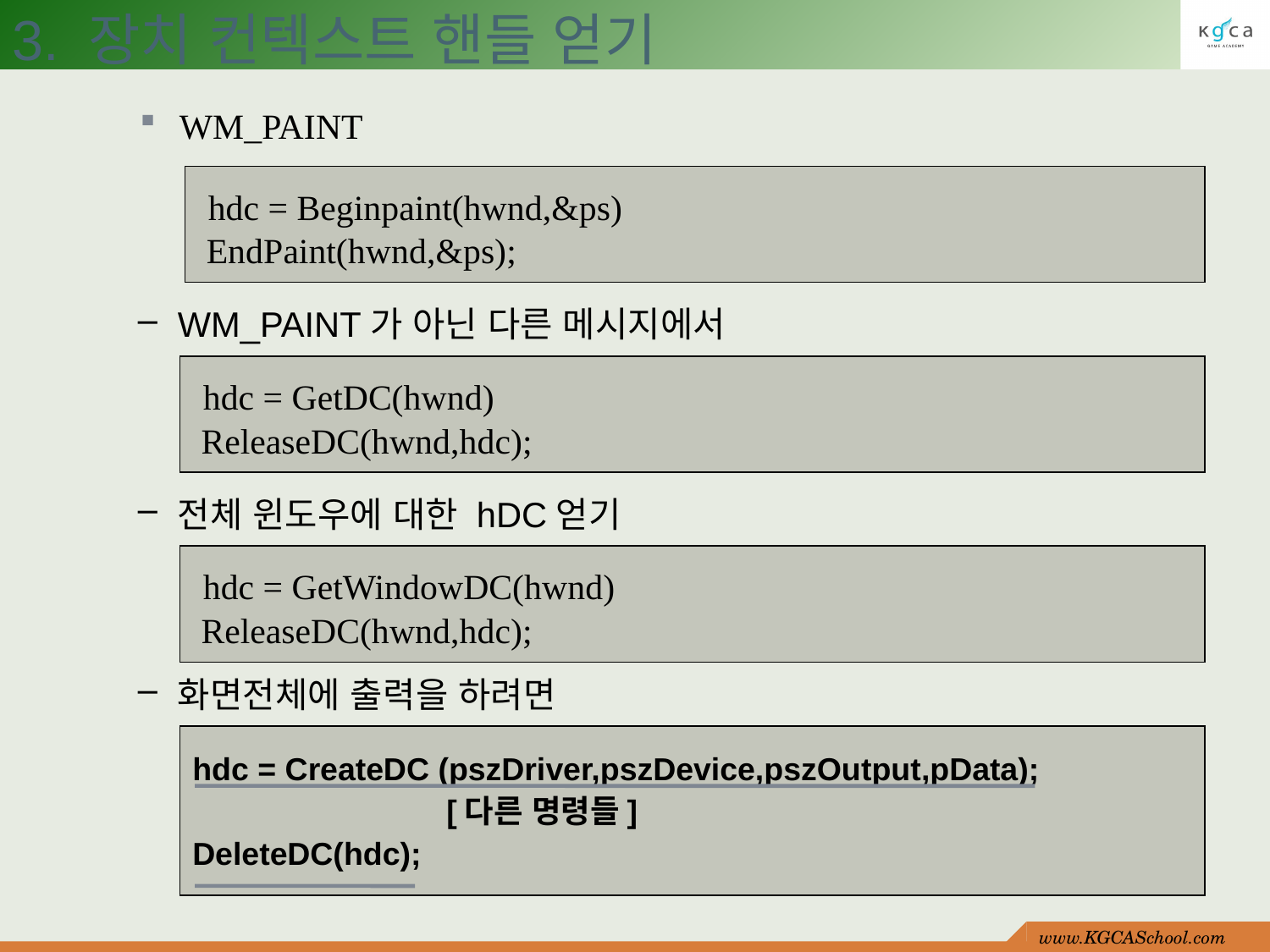

3. 장치 컨텍스트 핸들 얻기
WM_PAINT
 hdc = Beginpaint(hwnd,&ps)
 EndPaint(hwnd,&ps);
WM_PAINT가 아닌 다른 메시지에서
 hdc = GetDC(hwnd)
 ReleaseDC(hwnd,hdc);
전체 윈도우에 대한 hDC얻기
 hdc = GetWindowDC(hwnd)
 ReleaseDC(hwnd,hdc);
화면전체에 출력을 하려면
hdc = CreateDC (pszDriver,pszDevice,pszOutput,pData);
		[다른 명령들]
DeleteDC(hdc);